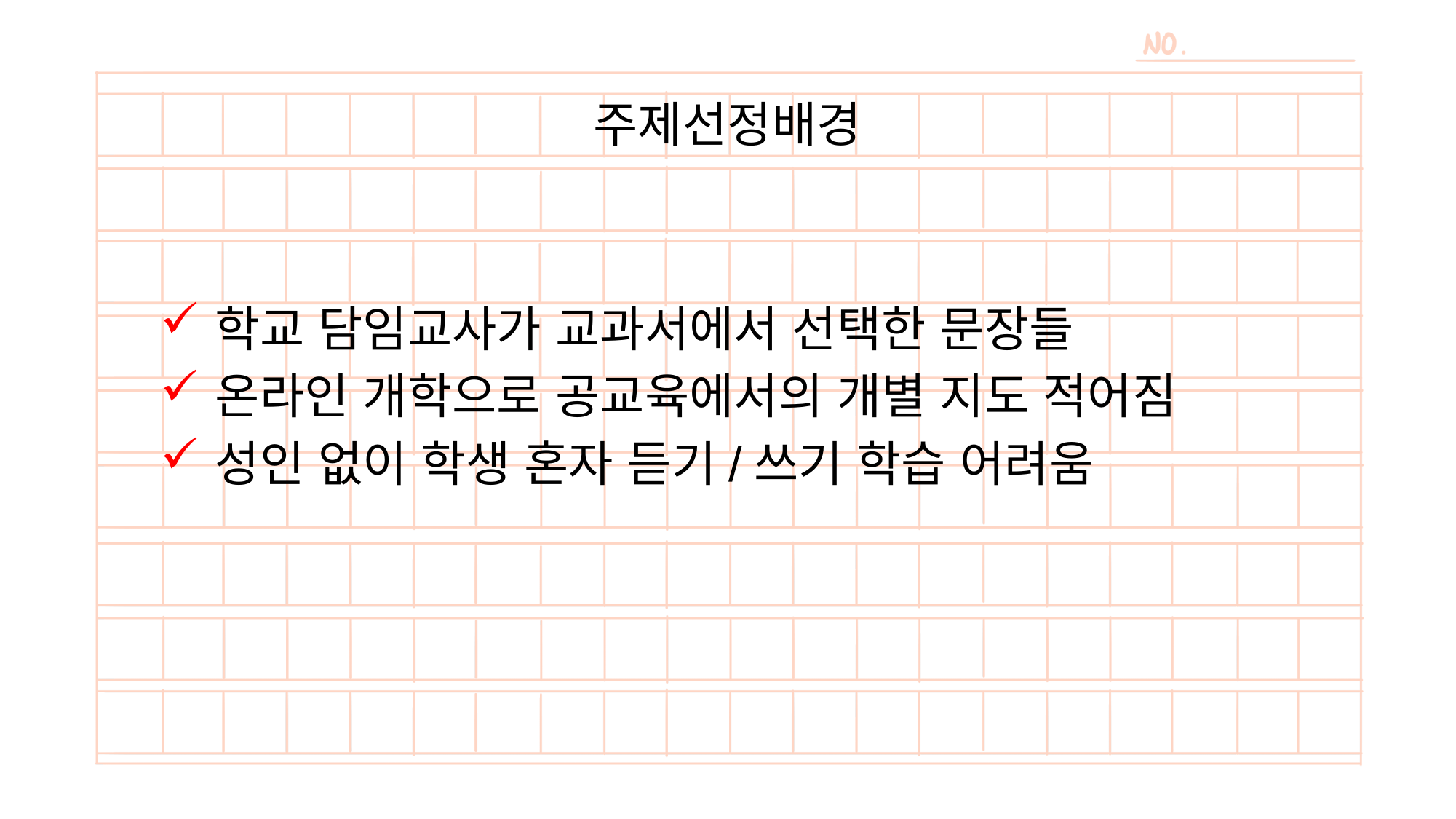

# 주제선정배경
학교 담임교사가 교과서에서 선택한 문장들
온라인 개학으로 공교육에서의 개별 지도 적어짐
성인 없이 학생 혼자 듣기/쓰기 학습 어려움